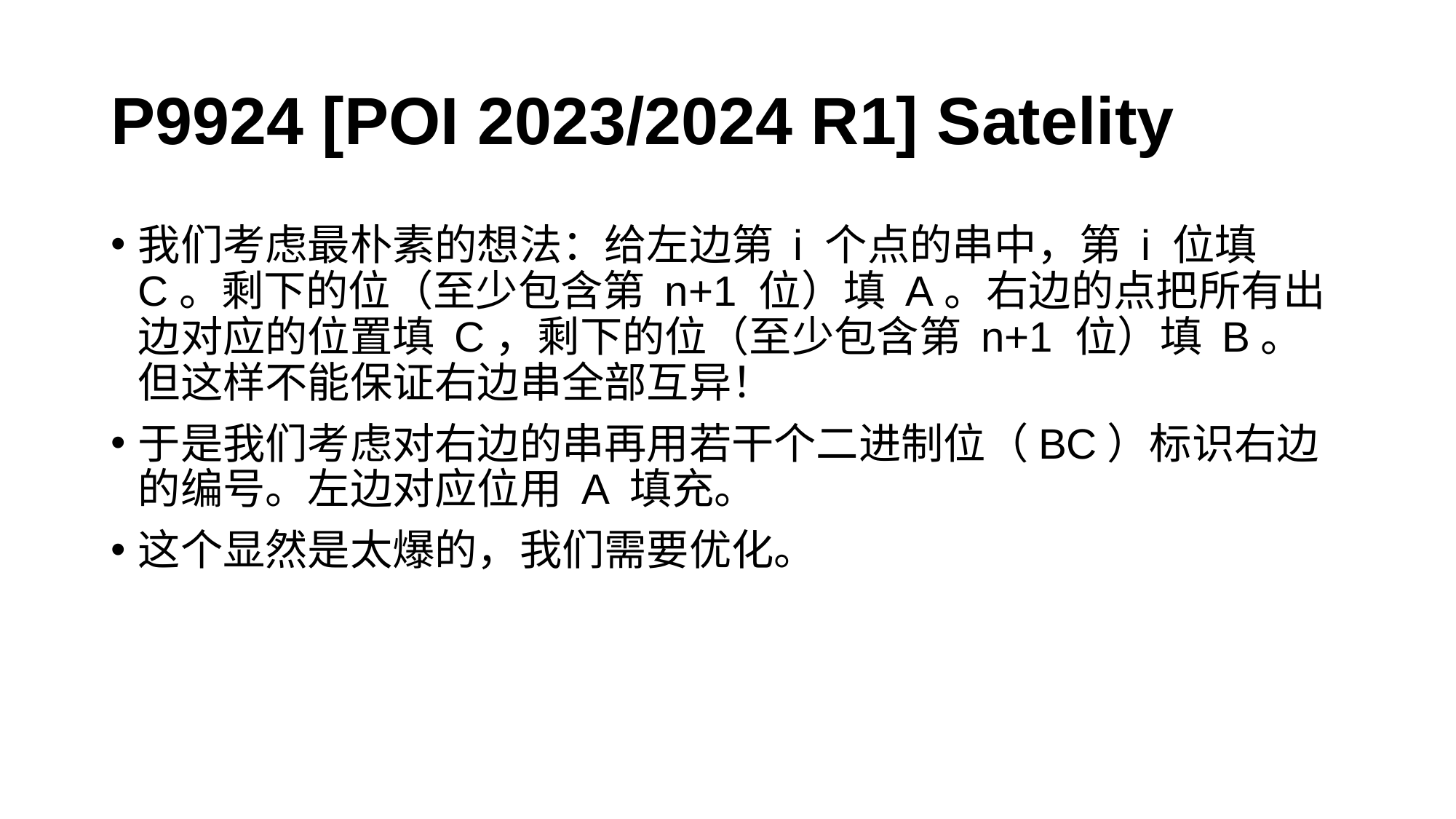

# P9924 [POI 2023/2024 R1] Satelity
我们考虑最朴素的想法：给左边第 i 个点的串中，第 i 位填 C。剩下的位（至少包含第 n+1 位）填 A。右边的点把所有出边对应的位置填 C，剩下的位（至少包含第 n+1 位）填 B。但这样不能保证右边串全部互异！
于是我们考虑对右边的串再用若干个二进制位（BC）标识右边的编号。左边对应位用 A 填充。
这个显然是太爆的，我们需要优化。